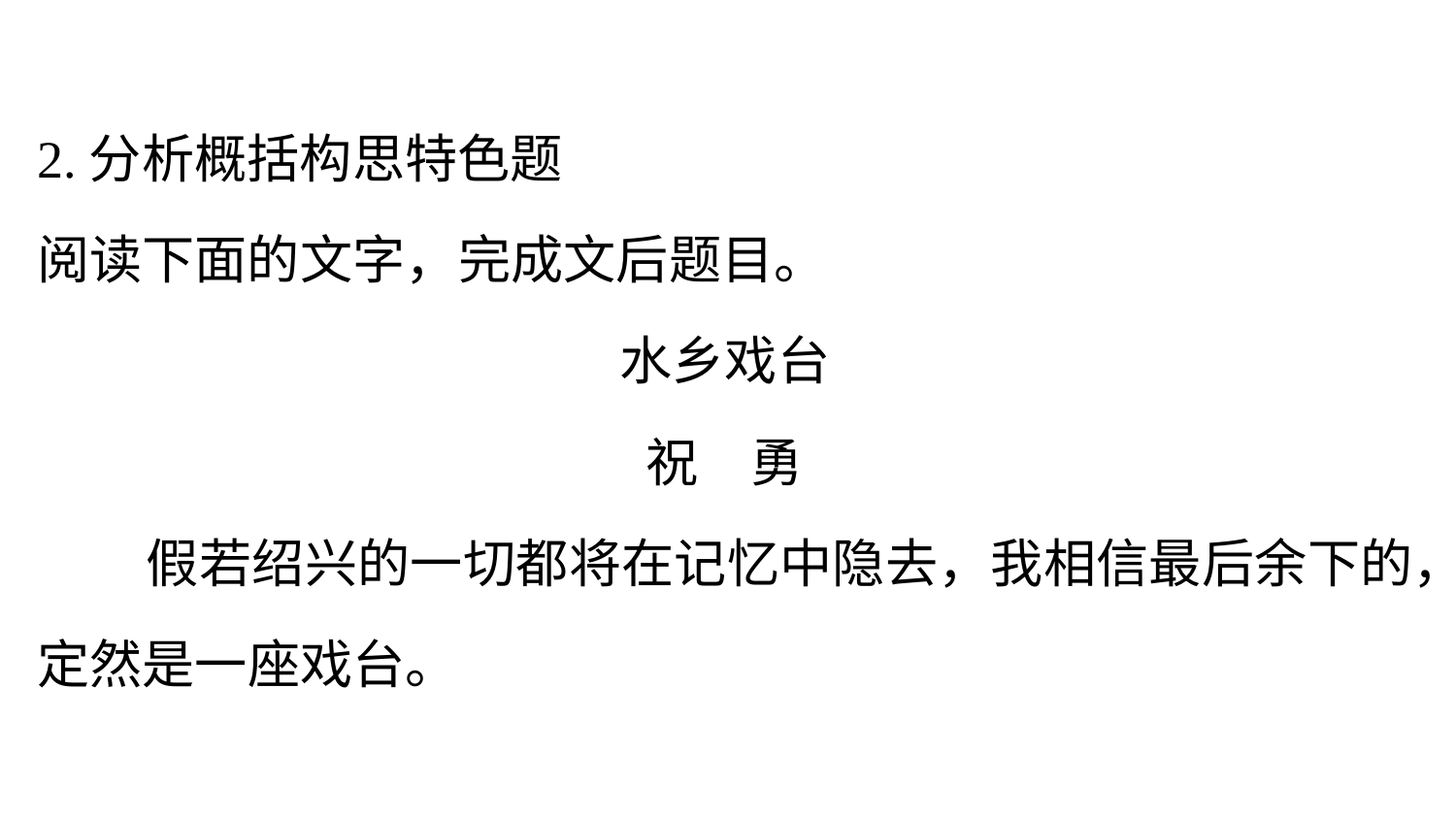

2.分析概括构思特色题
阅读下面的文字，完成文后题目。
水乡戏台
祝　勇
        假若绍兴的一切都将在记忆中隐去，我相信最后余下的，定然是一座戏台。